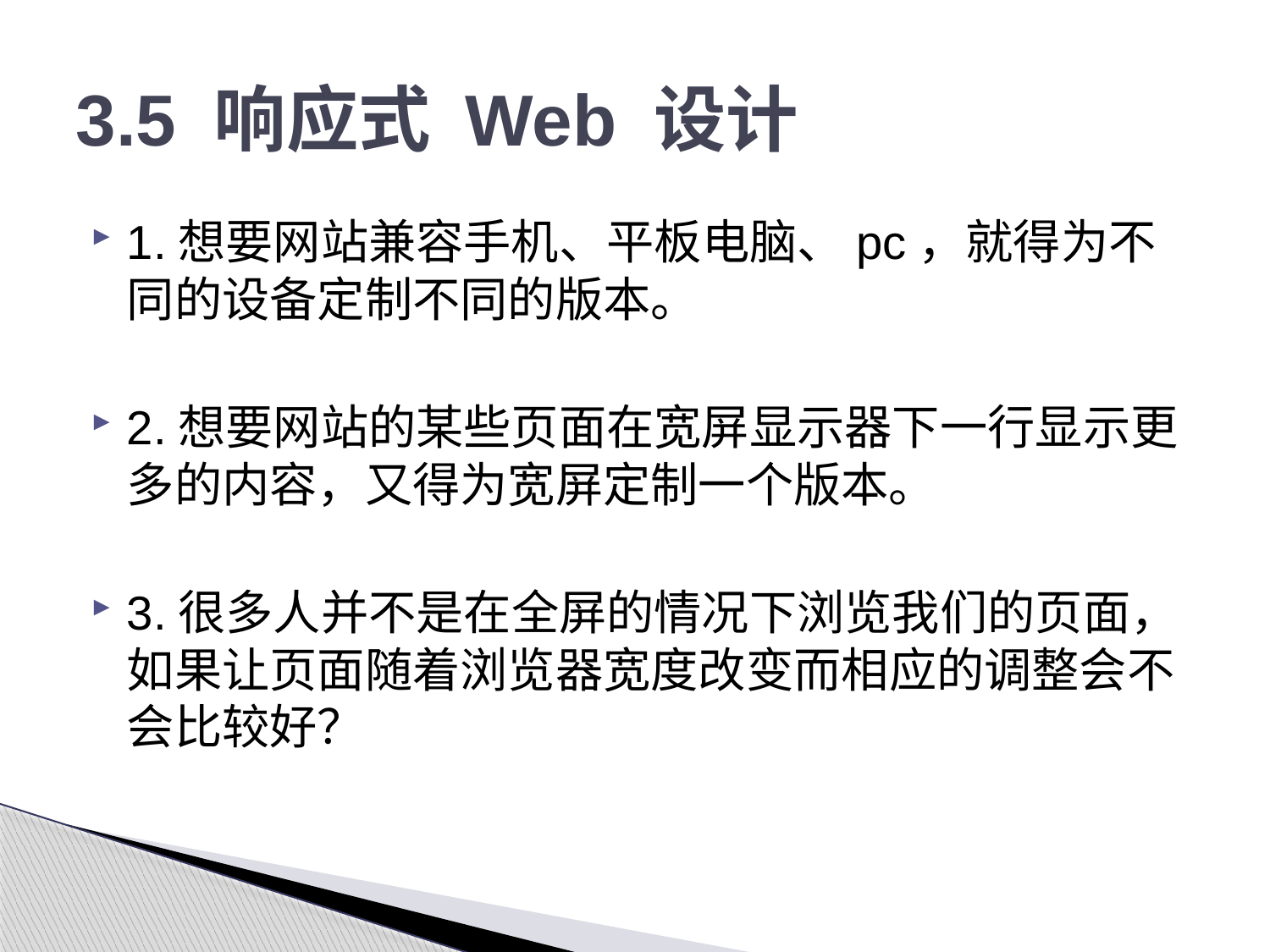

# 3.5 响应式 Web 设计
1.想要网站兼容手机、平板电脑、pc，就得为不同的设备定制不同的版本。

2.想要网站的某些页面在宽屏显示器下一行显示更多的内容，又得为宽屏定制一个版本。

3.很多人并不是在全屏的情况下浏览我们的页面，如果让页面随着浏览器宽度改变而相应的调整会不会比较好？